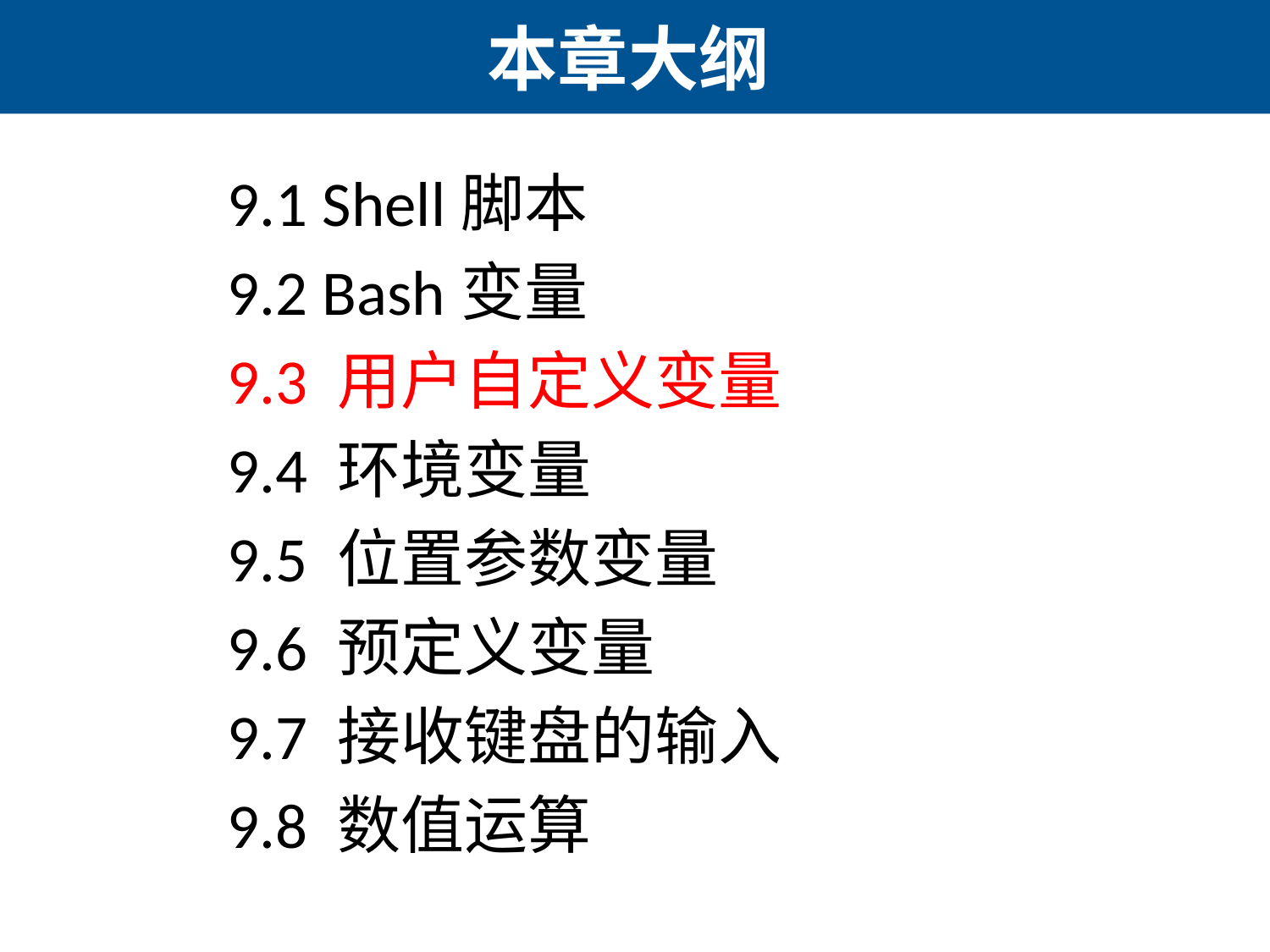

# 本章大纲
9.1 Shell脚本
9.2 Bash变量
9.3 用户自定义变量
9.4 环境变量
9.5 位置参数变量
9.6 预定义变量
9.7 接收键盘的输入
9.8 数值运算